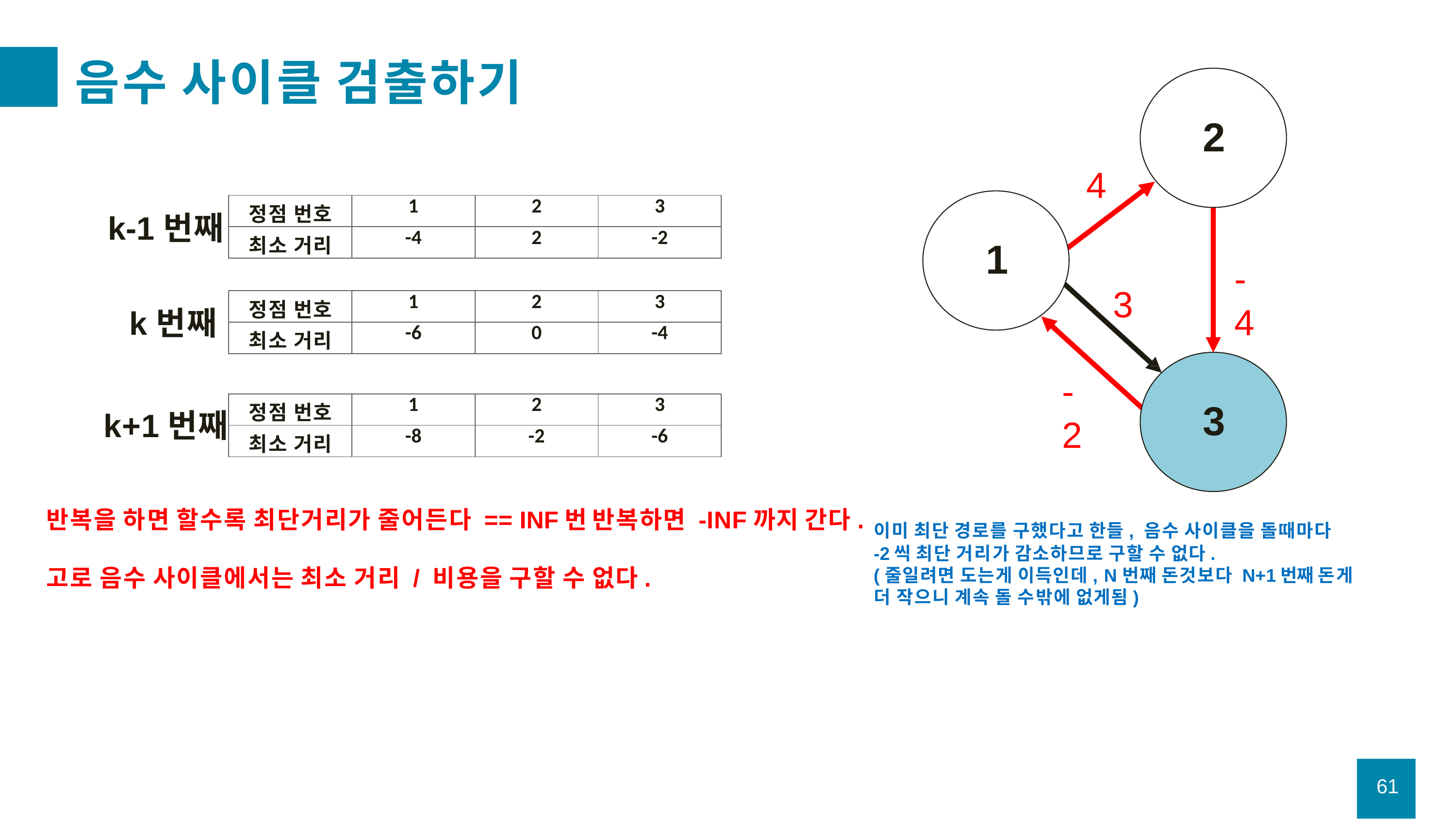

# 음수 사이클 검출하기

2
4

| 정점 번호 | 1 | 2 | 3 |
| --- | --- | --- | --- |
| 최소 거리 | -4 | 2 | -2 |
k-1번째
1
-4
3
| 정점 번호 | 1 | 2 | 3 |
| --- | --- | --- | --- |
| 최소 거리 | -6 | 0 | -4 |
k번째

-2
| 정점 번호 | 1 | 2 | 3 |
| --- | --- | --- | --- |
| 최소 거리 | -8 | -2 | -6 |
3
k+1번째
반복을 하면 할수록 최단거리가 줄어든다 == INF번 반복하면 -INF까지 간다.
이미 최단 경로를 구했다고 한들, 음수 사이클을 돌때마다
-2씩 최단 거리가 감소하므로 구할 수 없다.
(줄일려면 도는게 이득인데, N번째 돈것보다 N+1번째 돈게 더 작으니 계속 돌 수밖에 없게됨)
고로 음수 사이클에서는 최소 거리 / 비용을 구할 수 없다.
61